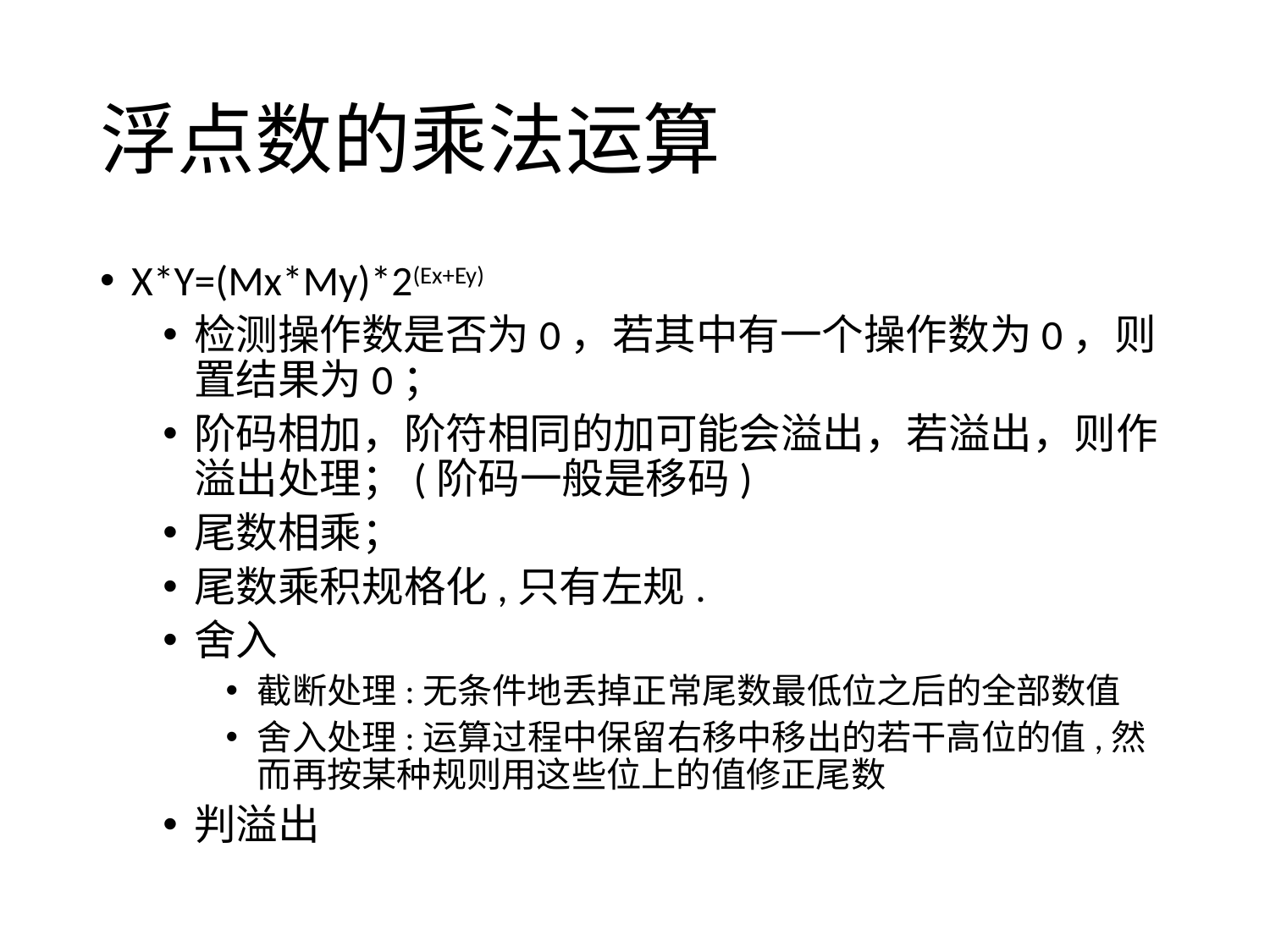

# 浮点数的乘法运算
X*Y=(Mx*My)*2(Ex+Ey)
检测操作数是否为0，若其中有一个操作数为0，则置结果为0；
阶码相加，阶符相同的加可能会溢出，若溢出，则作溢出处理；(阶码一般是移码)
尾数相乘；
尾数乘积规格化,只有左规.
舍入
截断处理:无条件地丢掉正常尾数最低位之后的全部数值
舍入处理:运算过程中保留右移中移出的若干高位的值,然而再按某种规则用这些位上的值修正尾数
判溢出